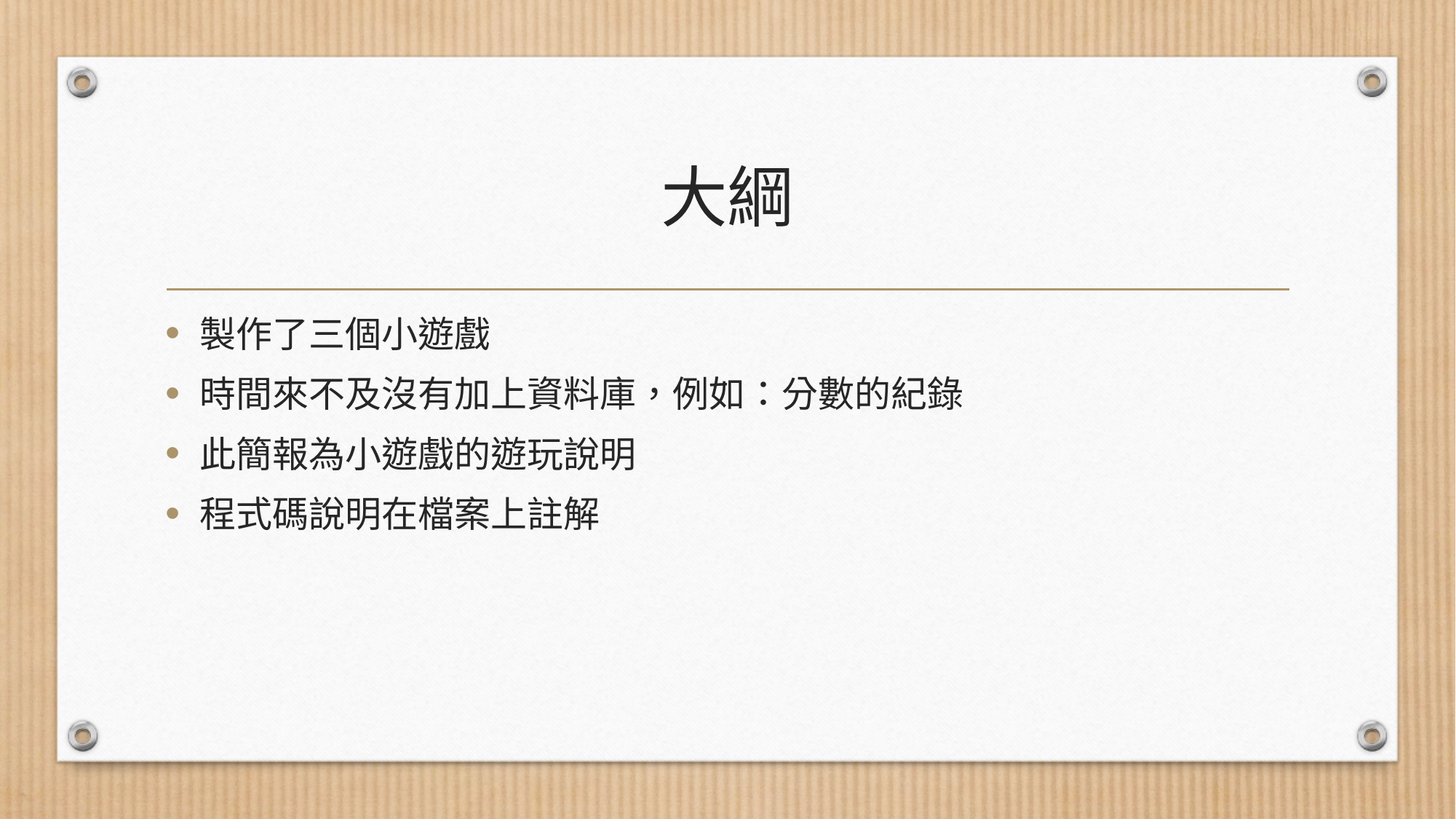

# 大綱
製作了三個小遊戲
時間來不及沒有加上資料庫，例如：分數的紀錄
此簡報為小遊戲的遊玩說明
程式碼說明在檔案上註解